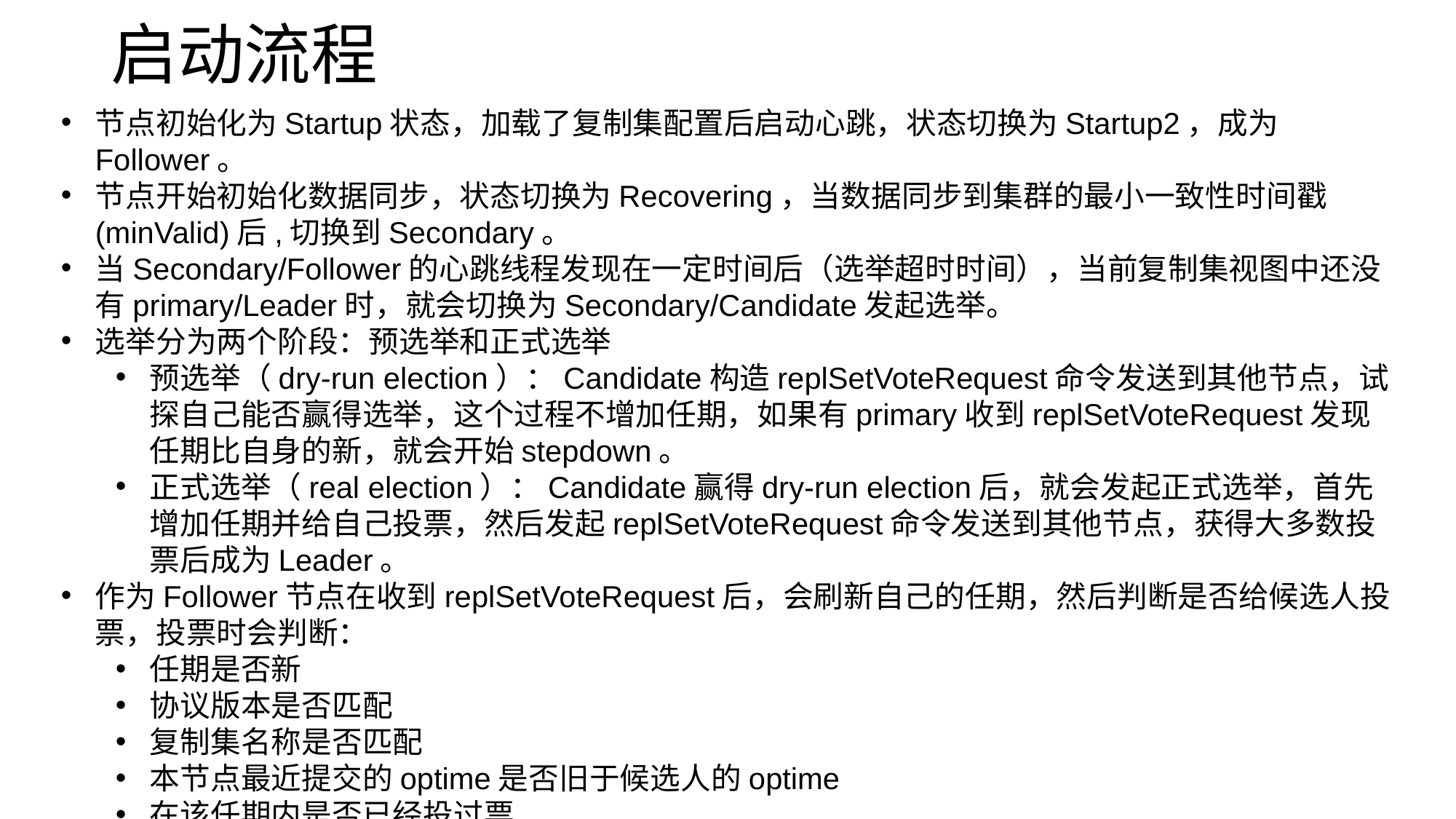

# 启动流程
节点初始化为Startup状态，加载了复制集配置后启动心跳，状态切换为Startup2，成为Follower。
节点开始初始化数据同步，状态切换为Recovering，当数据同步到集群的最小一致性时间戳(minValid)后,切换到Secondary。
当Secondary/Follower的心跳线程发现在一定时间后（选举超时时间），当前复制集视图中还没有primary/Leader时，就会切换为Secondary/Candidate发起选举。
选举分为两个阶段：预选举和正式选举
预选举（dry-run election）：Candidate构造replSetVoteRequest命令发送到其他节点，试探自己能否赢得选举，这个过程不增加任期，如果有primary收到replSetVoteRequest发现任期比自身的新，就会开始stepdown。
正式选举（real election）：Candidate赢得dry-run election后，就会发起正式选举，首先增加任期并给自己投票，然后发起replSetVoteRequest命令发送到其他节点，获得大多数投票后成为Leader。
作为Follower节点在收到replSetVoteRequest后，会刷新自己的任期，然后判断是否给候选人投票，投票时会判断：
任期是否新
协议版本是否匹配
复制集名称是否匹配
本节点最近提交的optime是否旧于候选人的optime
在该任期内是否已经投过票